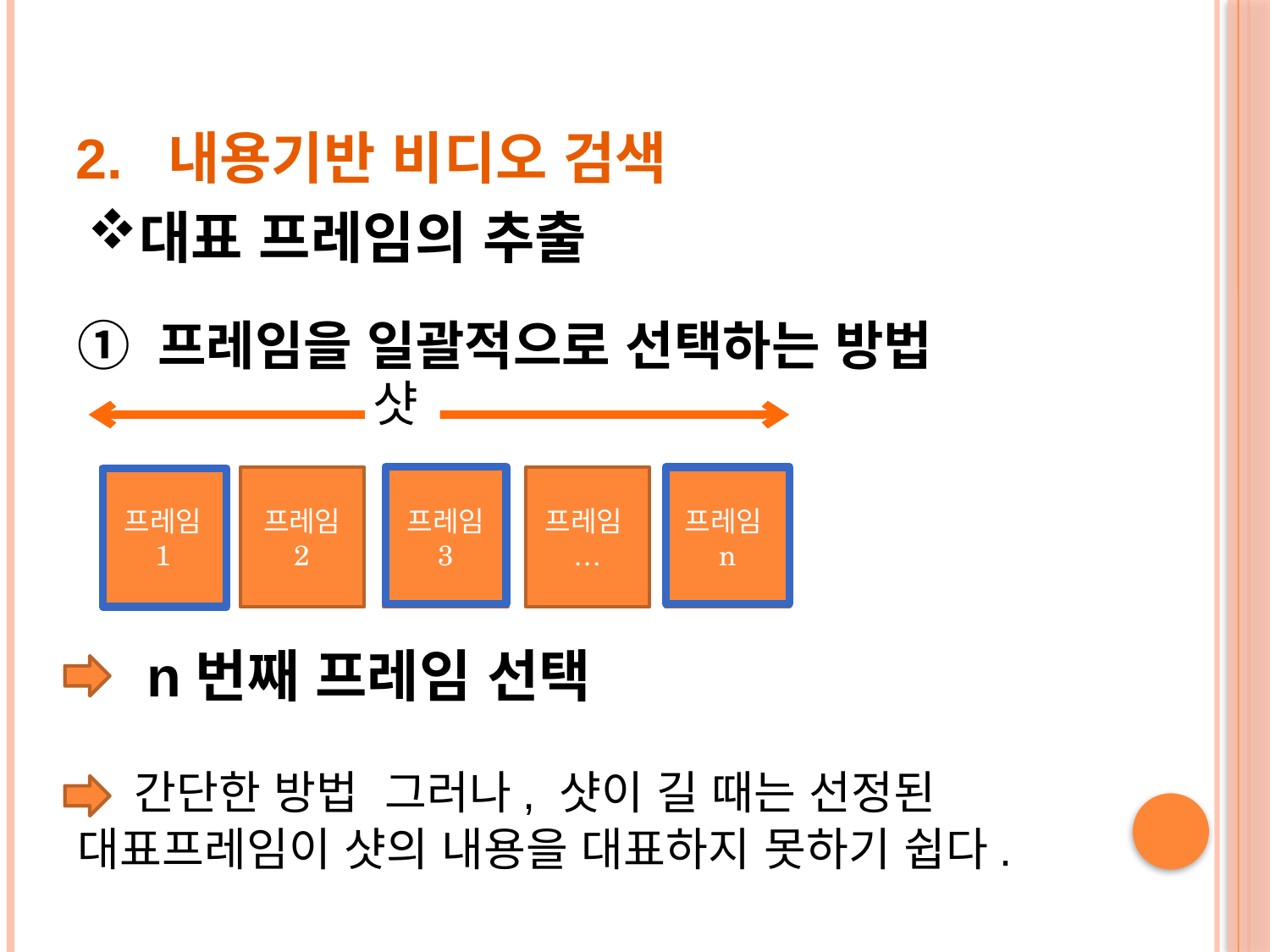

# 2.  내용기반 비디오 검색
대표 프레임의 추출
➀ 프레임을 일괄적으로 선택하는 방법

   간단한 방법  그러나, 샷이 길 때는 선정된 대표프레임이 샷의 내용을 대표하지 못하기 쉽다.

샷

프레임 1
프레임 3
프레임
…
프레임
n
프레임 2

n번째 프레임 선택